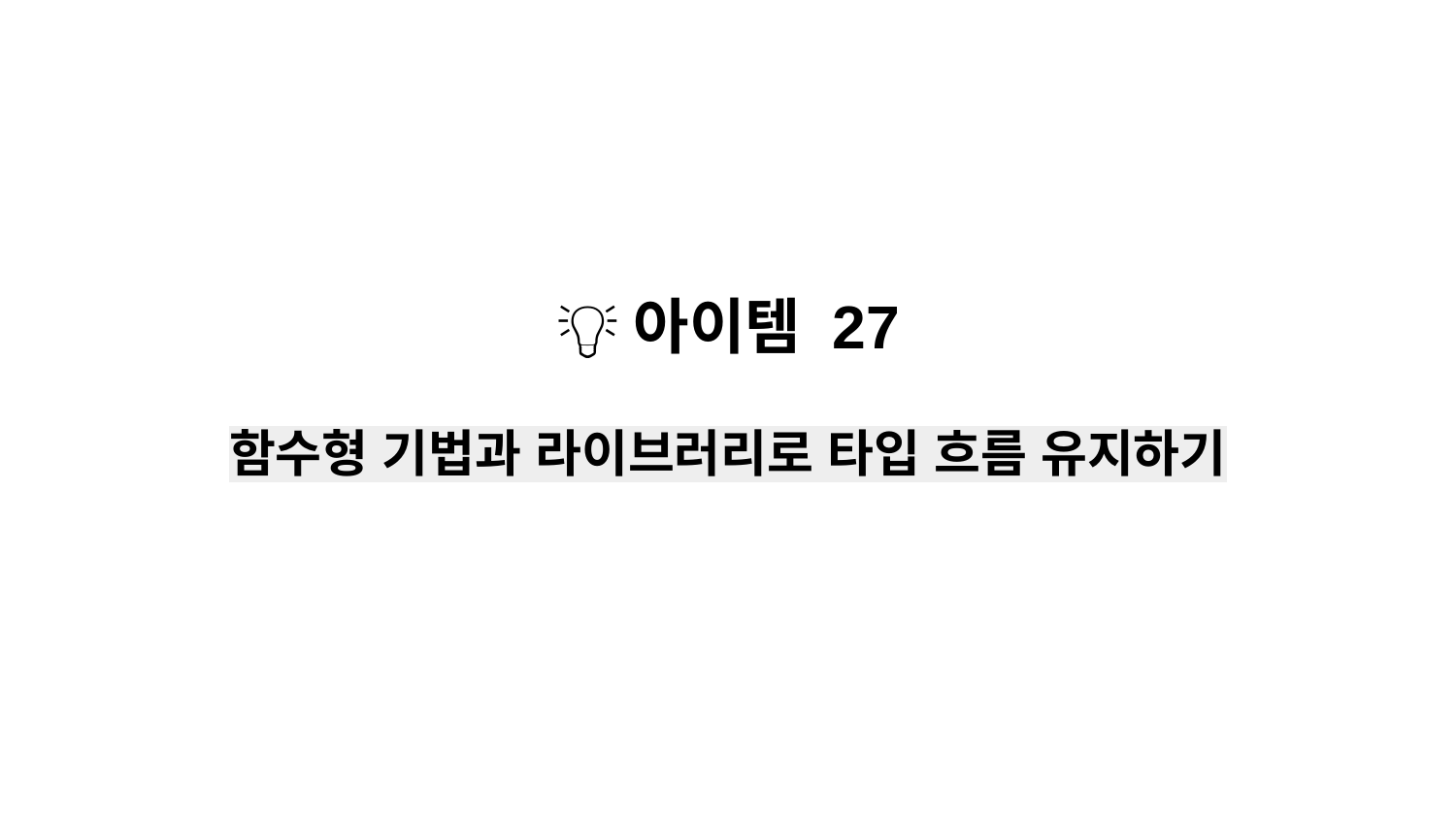

💡아이템 27

함수형 기법과 라이브러리로 타입 흐름 유지하기